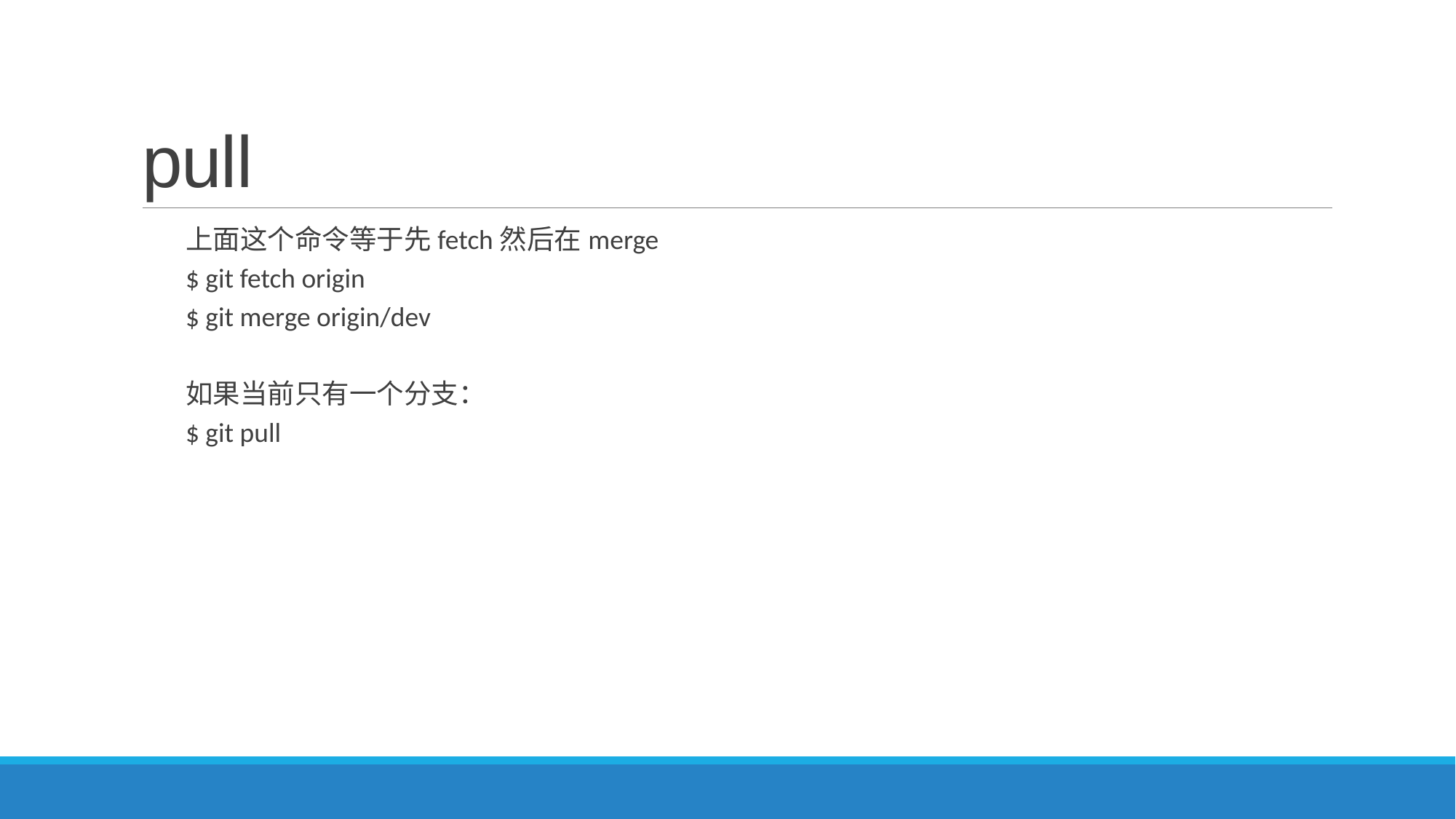

# pull
上面这个命令等于先fetch然后在merge
$ git fetch origin
$ git merge origin/dev

如果当前只有一个分支：
$ git pull